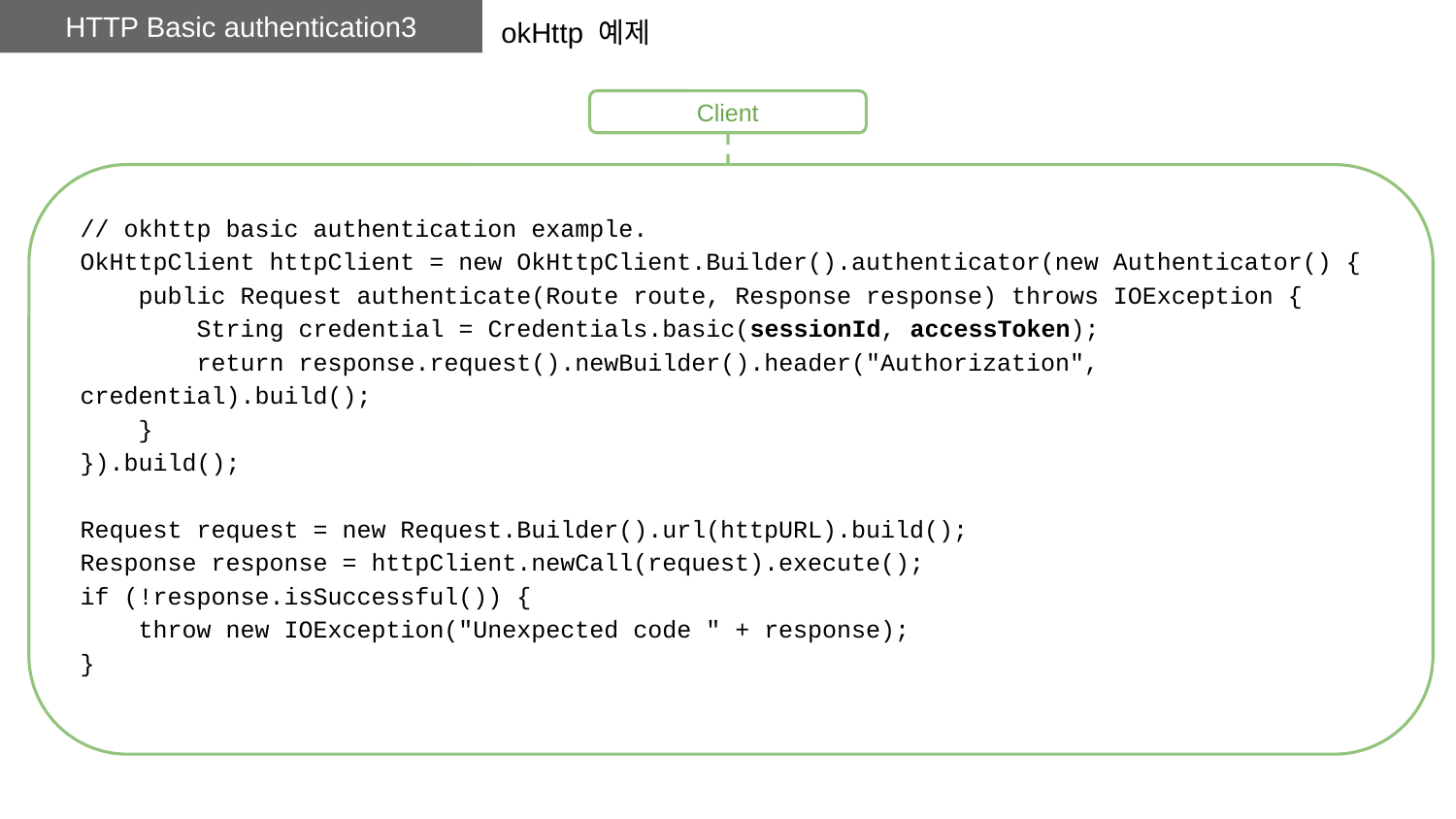

HTTP Basic authentication3
okHttp 예제
Client
// okhttp basic authentication example.
OkHttpClient httpClient = new OkHttpClient.Builder().authenticator(new Authenticator() {
    public Request authenticate(Route route, Response response) throws IOException {
        String credential = Credentials.basic(sessionId, accessToken);
        return response.request().newBuilder().header("Authorization", credential).build();
    }
}).build();

Request request = new Request.Builder().url(httpURL).build();
Response response = httpClient.newCall(request).execute();
if (!response.isSuccessful()) {
    throw new IOException("Unexpected code " + response);
}